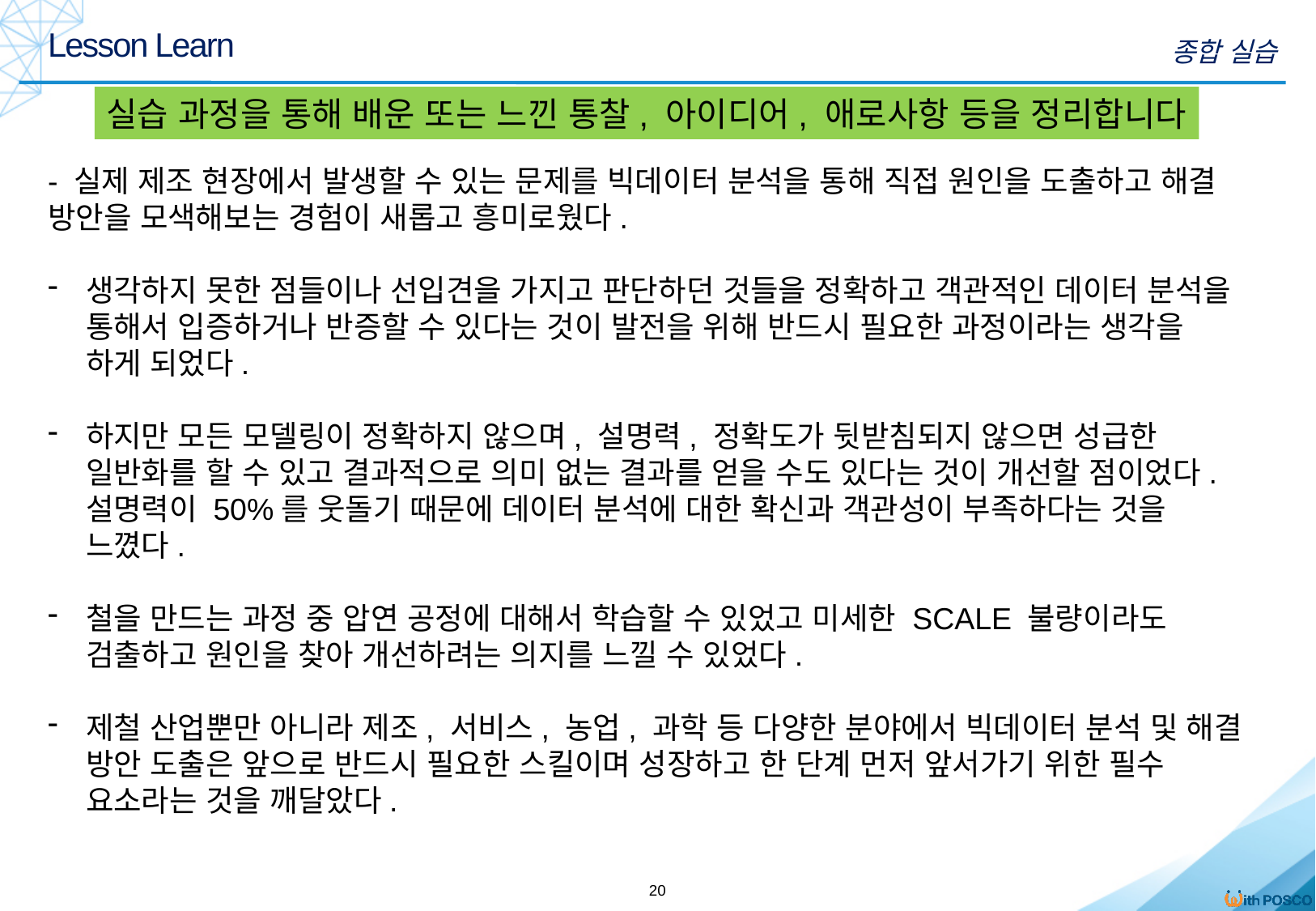

Lesson Learn
종합 실습
실습 과정을 통해 배운 또는 느낀 통찰, 아이디어, 애로사항 등을 정리합니다
- 실제 제조 현장에서 발생할 수 있는 문제를 빅데이터 분석을 통해 직접 원인을 도출하고 해결 방안을 모색해보는 경험이 새롭고 흥미로웠다.

생각하지 못한 점들이나 선입견을 가지고 판단하던 것들을 정확하고 객관적인 데이터 분석을 통해서 입증하거나 반증할 수 있다는 것이 발전을 위해 반드시 필요한 과정이라는 생각을 하게 되었다.

하지만 모든 모델링이 정확하지 않으며, 설명력, 정확도가 뒷받침되지 않으면 성급한 일반화를 할 수 있고 결과적으로 의미 없는 결과를 얻을 수도 있다는 것이 개선할 점이었다. 설명력이 50%를 웃돌기 때문에 데이터 분석에 대한 확신과 객관성이 부족하다는 것을 느꼈다.

철을 만드는 과정 중 압연 공정에 대해서 학습할 수 있었고 미세한 SCALE 불량이라도 검출하고 원인을 찾아 개선하려는 의지를 느낄 수 있었다.

제철 산업뿐만 아니라 제조, 서비스, 농업, 과학 등 다양한 분야에서 빅데이터 분석 및 해결 방안 도출은 앞으로 반드시 필요한 스킬이며 성장하고 한 단계 먼저 앞서가기 위한 필수 요소라는 것을 깨달았다.